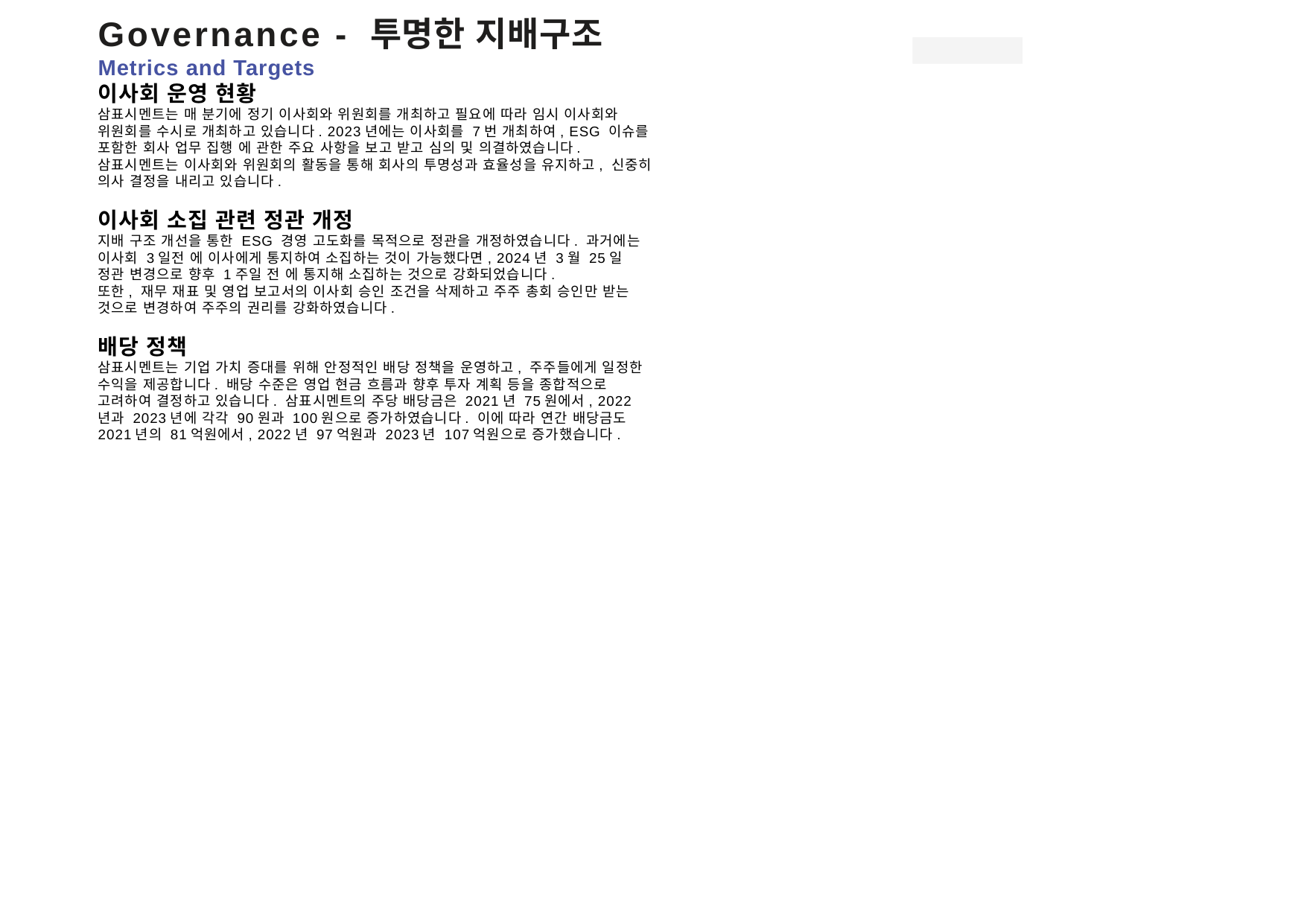

# Governance - 투명한 지배구조 Metrics and Targets 이사회 운영 현황 삼표시멘트는 매 분기에 정기 이사회와 위원회를 개최하고 필요에 따라 임시 이사회와 위원회를 수시로 개최하고 있습니다. 2023년에는 이사회를 7번 개최하여, ESG 이슈를 포함한 회사 업무 집행 에 관한 주요 사항을 보고 받고 심의 및 의결하였습니다. 삼표시멘트는 이사회와 위원회의 활동을 통해 회사의 투명성과 효율성을 유지하고, 신중히 의사 결정을 내리고 있습니다. 이사회 소집 관련 정관 개정 지배 구조 개선을 통한 ESG 경영 고도화를 목적으로 정관을 개정하였습니다. 과거에는 이사회 3일전 에 이사에게 통지하여 소집하는 것이 가능했다면, 2024년 3월 25일 정관 변경으로 향후 1주일 전 에 통지해 소집하는 것으로 강화되었습니다.
또한, 재무 재표 및 영업 보고서의 이사회 승인 조건을 삭제하고 주주 총회 승인만 받는 것으로 변경하여 주주의 권리를 강화하였습니다.
배당 정책
삼표시멘트는 기업 가치 증대를 위해 안정적인 배당 정책을 운영하고, 주주들에게 일정한 수익을 제공합니다. 배당 수준은 영업 현금 흐름과 향후 투자 계획 등을 종합적으로 고려하여 결정하고 있습니다. 삼표시멘트의 주당 배당금은 2021년 75원에서, 2022년과 2023년에 각각 90원과 100원으로 증가하였습니다. 이에 따라 연간 배당금도 2021년의 81억원에서, 2022년 97억원과 2023년 107억원으로 증가했습니다.